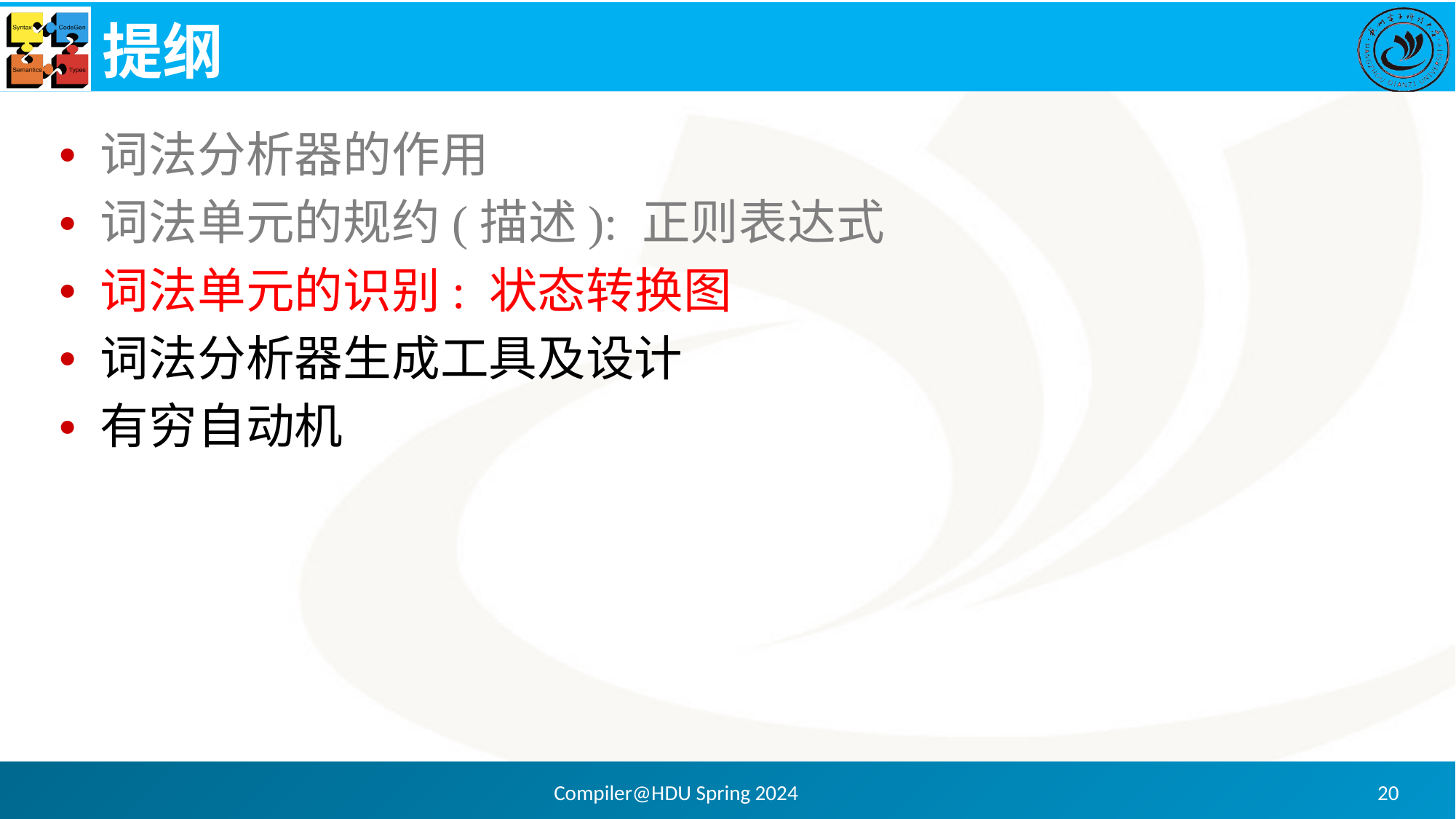

# 提纲
词法分析器的作用
词法单元的规约(描述): 正则表达式
词法单元的识别: 状态转换图
词法分析器生成工具及设计
有穷自动机

Compiler@HDU Spring 2024
20